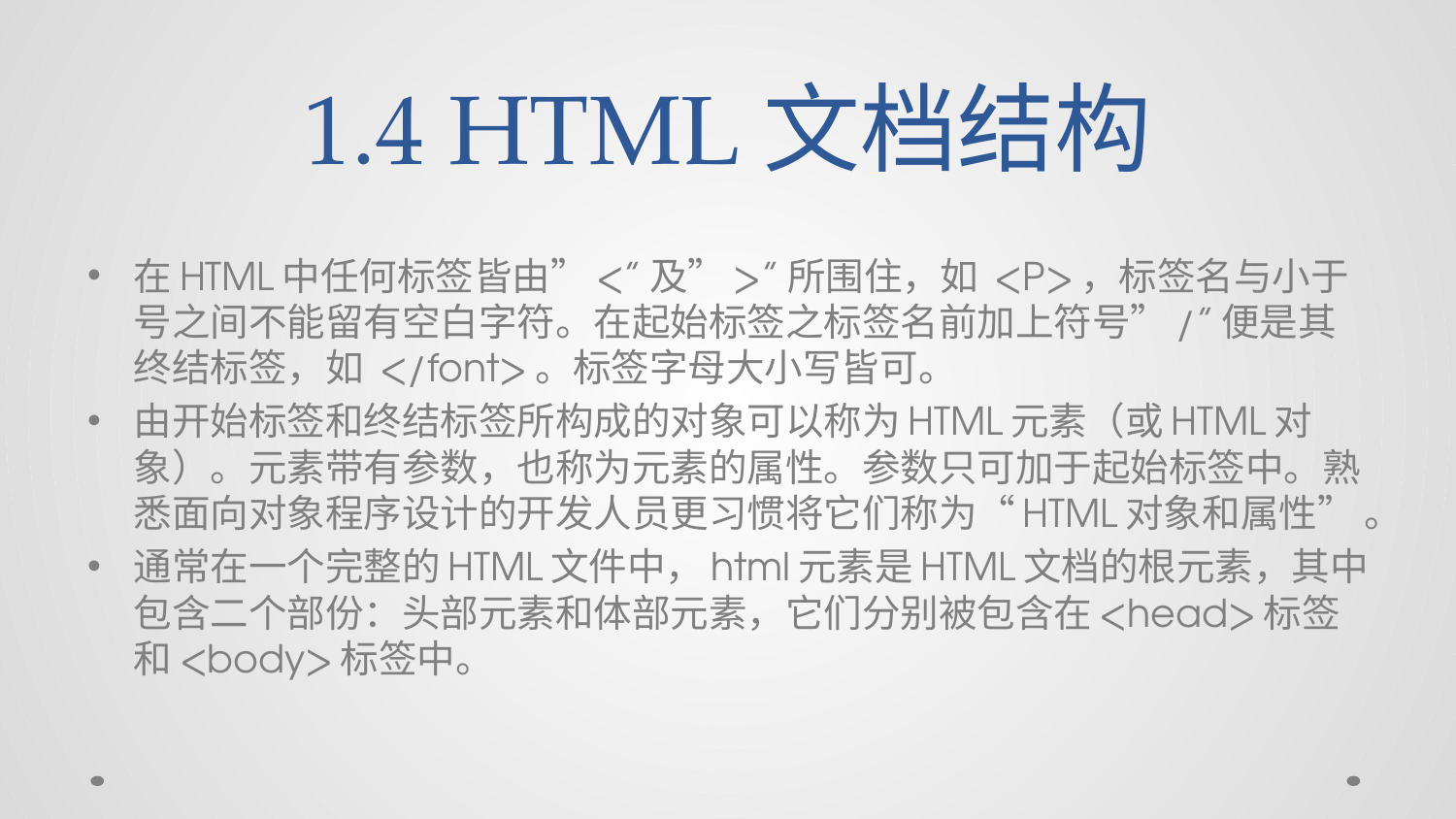

# 1.4 HTML文档结构

在HTML中任何标签皆由”<”及”>”所围住，如 <P>，标签名与小于号之间不能留有空白字符。在起始标签之标签名前加上符号”/”便是其终结标签，如 </font>。标签字母大小写皆可。
由开始标签和终结标签所构成的对象可以称为HTML元素（或HTML对象）。元素带有参数，也称为元素的属性。参数只可加于起始标签中。熟悉面向对象程序设计的开发人员更习惯将它们称为“HTML对象和属性” 。
通常在一个完整的HTML文件中，html元素是HTML文档的根元素，其中包含二个部份：头部元素和体部元素，它们分别被包含在<head>标签和<body>标签中。